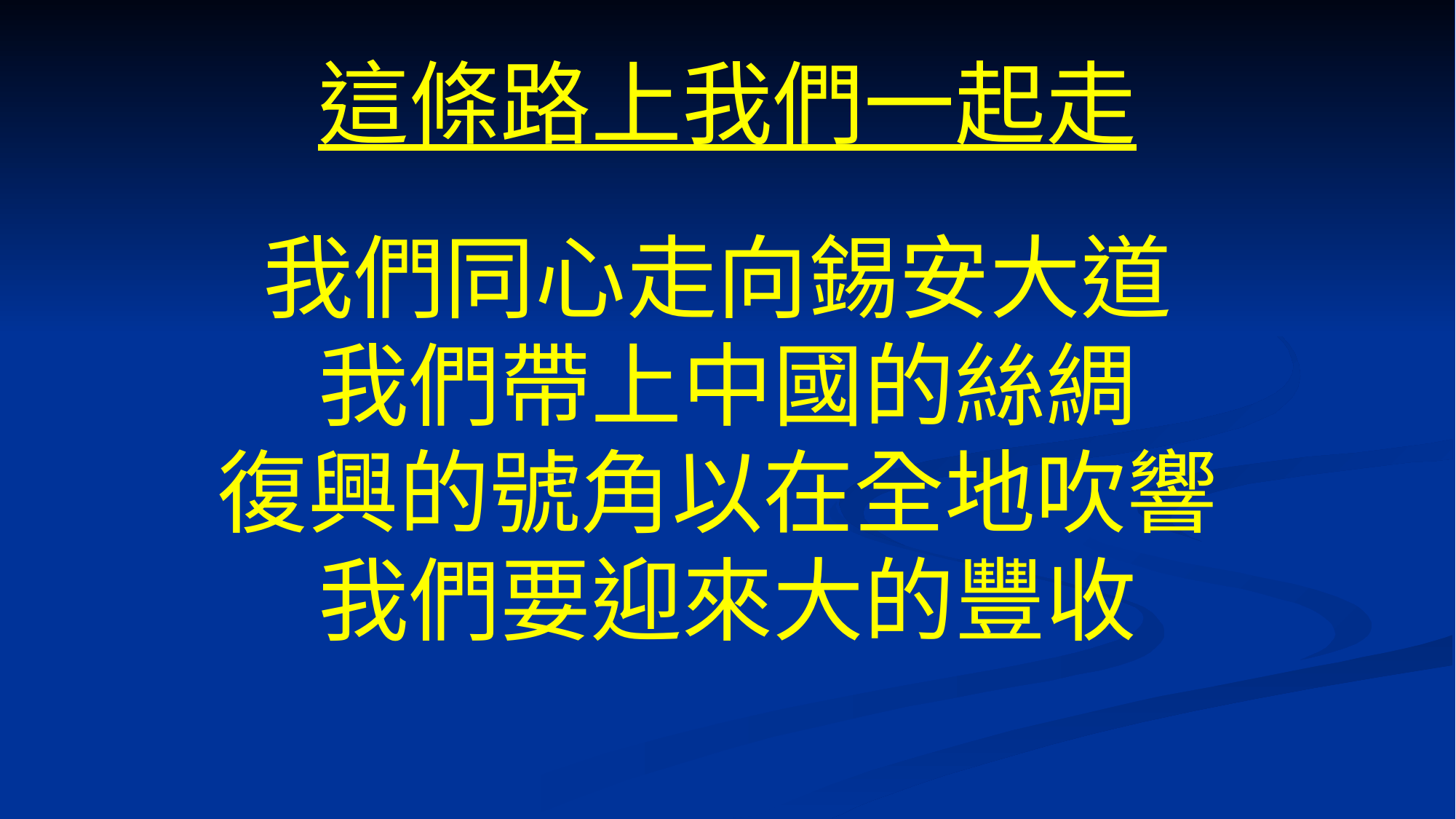

# 這條路上我們一起走
我們同心走向錫安大道
我們帶上中國的絲綢
復興的號角以在全地吹響
我們要迎來大的豐收